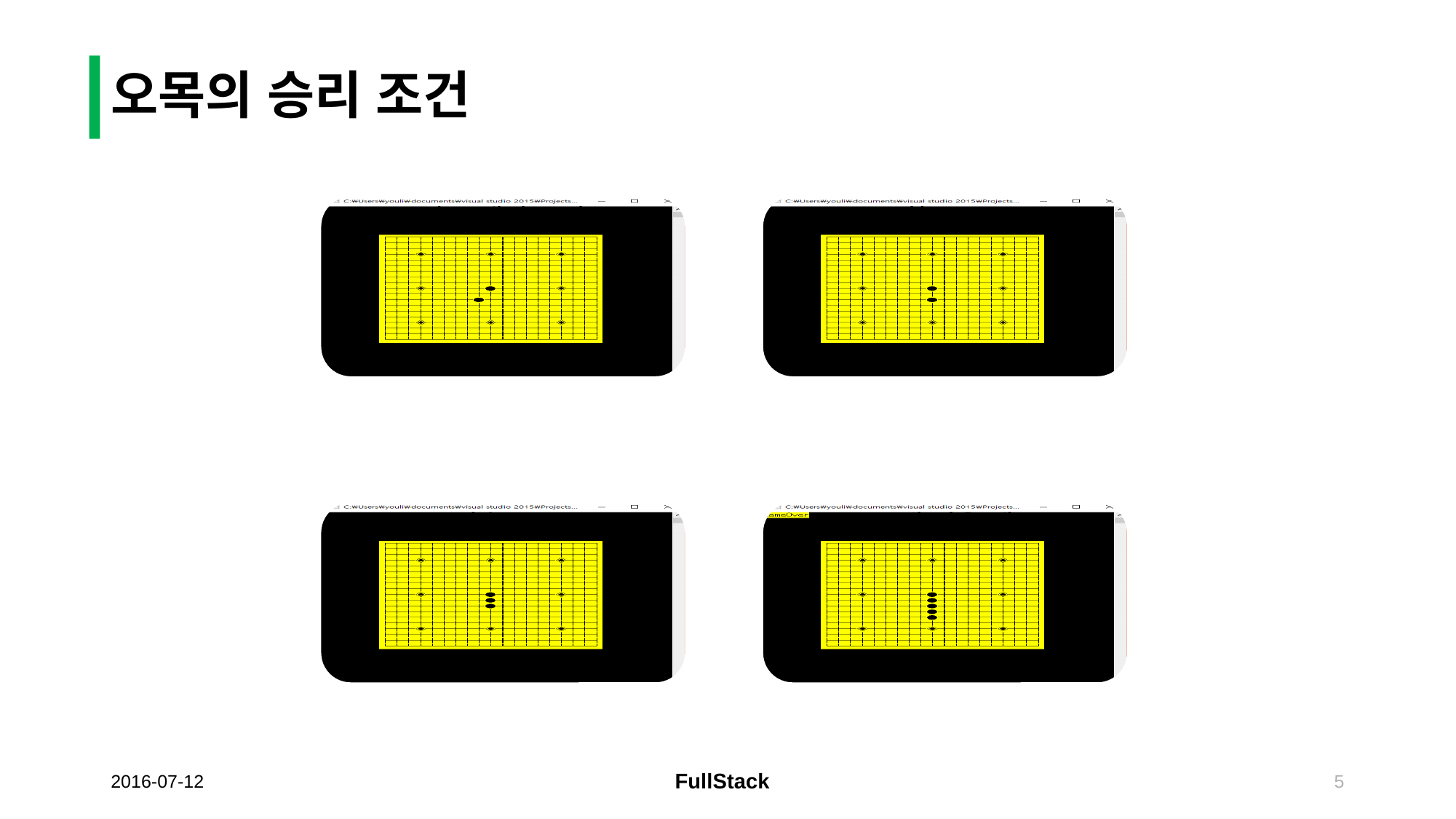

# 오목의 승리 조건
같은 색의 돌이
한 줄로
연속으로
5개 있을 때
2016-07-12
5